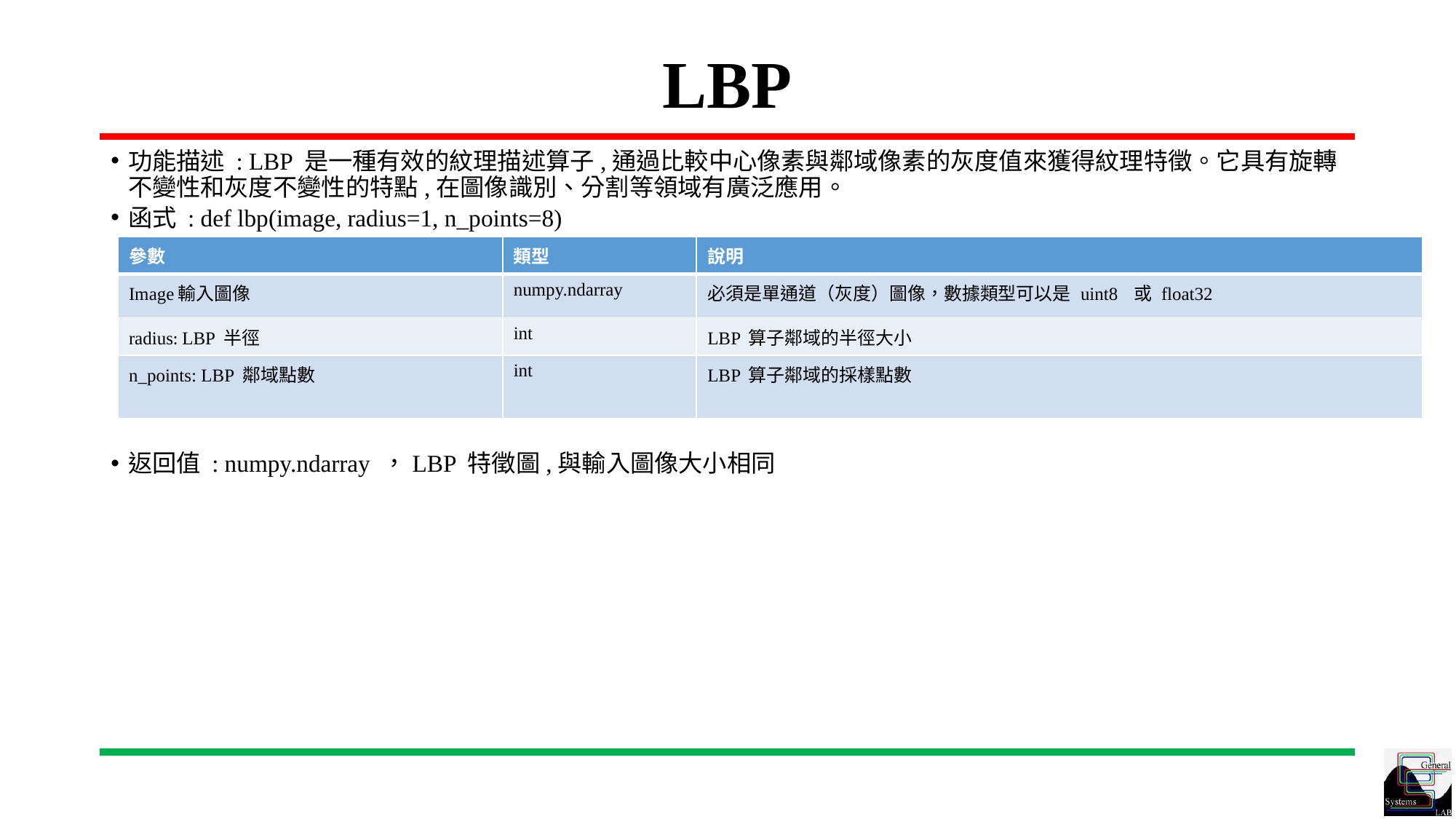

# LBP
功能描述 : LBP 是一種有效的紋理描述算子,通過比較中心像素與鄰域像素的灰度值來獲得紋理特徵。它具有旋轉不變性和灰度不變性的特點,在圖像識別、分割等領域有廣泛應用。
函式 : def lbp(image, radius=1, n_points=8)

返回值 : numpy.ndarray ，LBP 特徵圖,與輸入圖像大小相同
| 參數 | 類型 | 說明 |
| --- | --- | --- |
| Image輸入圖像 | numpy.ndarray | 必須是單通道（灰度）圖像，數據類型可以是 uint8 或 float32 |
| radius: LBP 半徑 | int | LBP 算子鄰域的半徑大小 |
| n\_points: LBP 鄰域點數 | int | LBP 算子鄰域的採樣點數 |